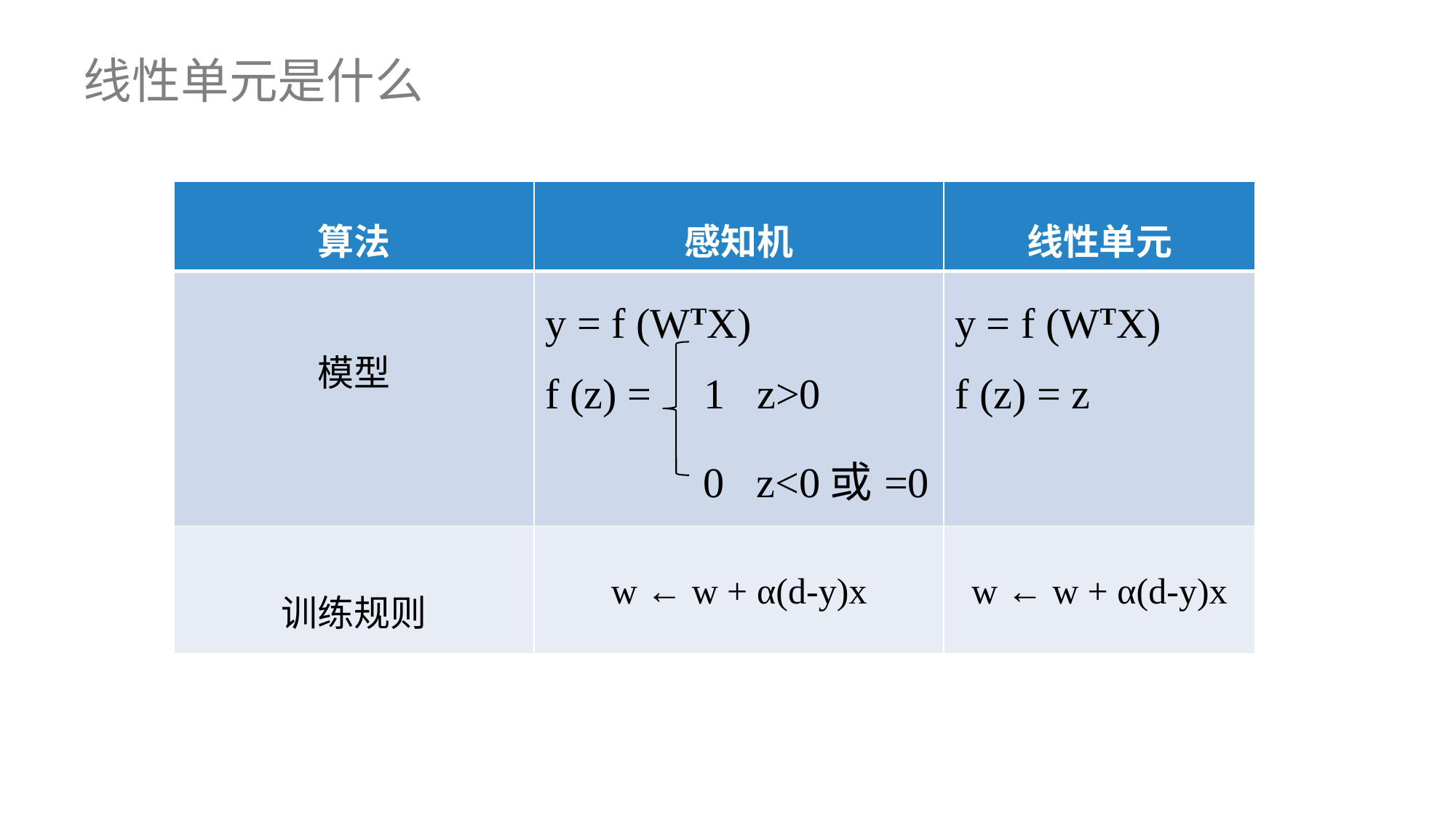

# 线性单元是什么
| 算法 | 感知机 | 线性单元 |
| --- | --- | --- |
| 模型 | y = f (WTX) f (z) = 1 z>0 0 z<0或=0 | y = f (WTX) f (z) = z |
| 训练规则 | w ← w + α(d-y)x | w ← w + α(d-y)x |